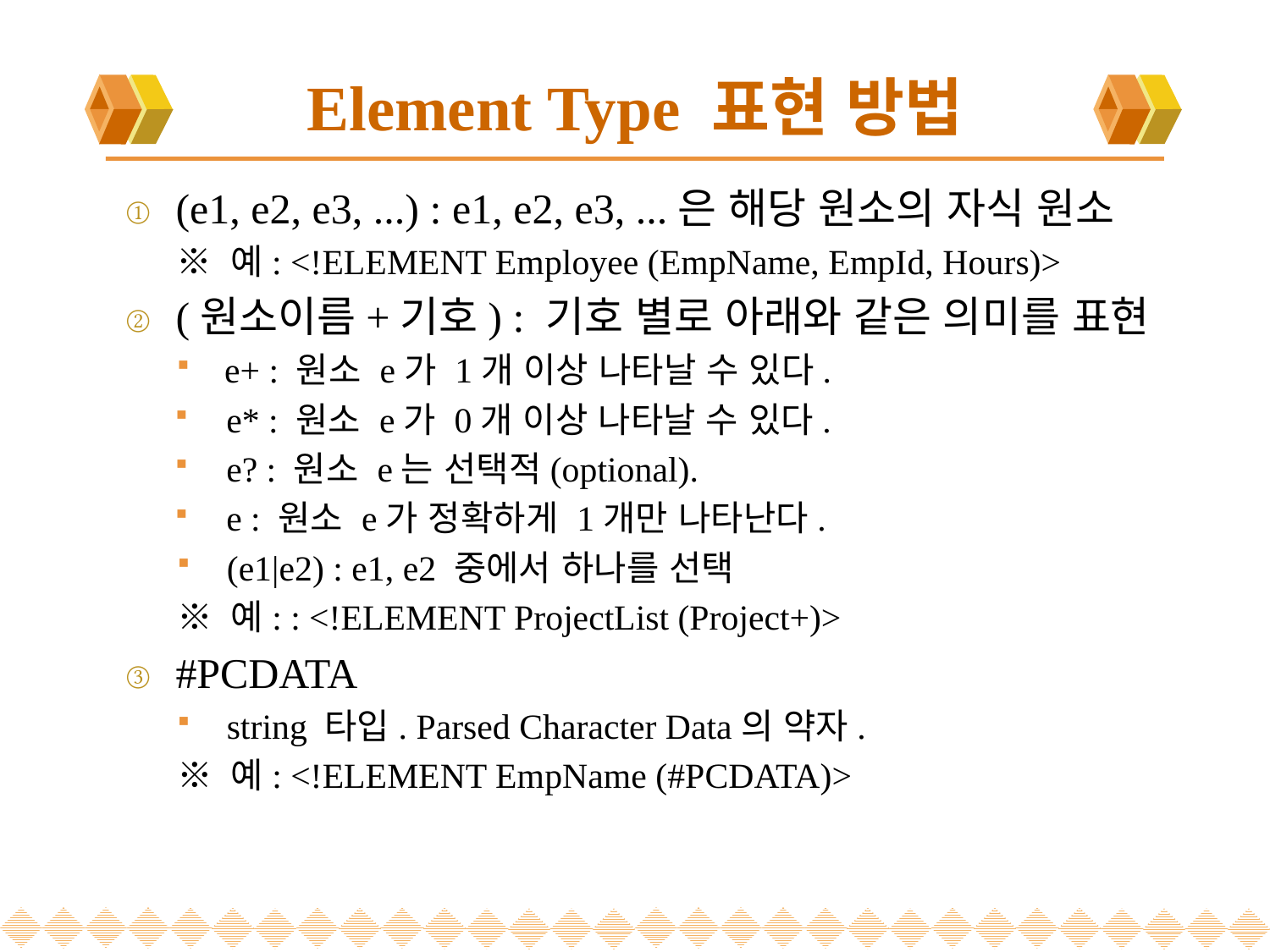

# Element Type 표현 방법
(e1, e2, e3, ...) : e1, e2, e3, ...은 해당 원소의 자식 원소
※ 예: <!ELEMENT Employee (EmpName, EmpId, Hours)>
(원소이름+기호) : 기호 별로 아래와 같은 의미를 표현
e+ : 원소 e가 1개 이상 나타날 수 있다.
e* : 원소 e가 0개 이상 나타날 수 있다.
e? : 원소 e는 선택적(optional).
e : 원소 e가 정확하게 1개만 나타난다.
(e1|e2) : e1, e2 중에서 하나를 선택
※ 예: : <!ELEMENT ProjectList (Project+)>
#PCDATA
string 타입. Parsed Character Data의 약자.
※ 예: <!ELEMENT EmpName (#PCDATA)>